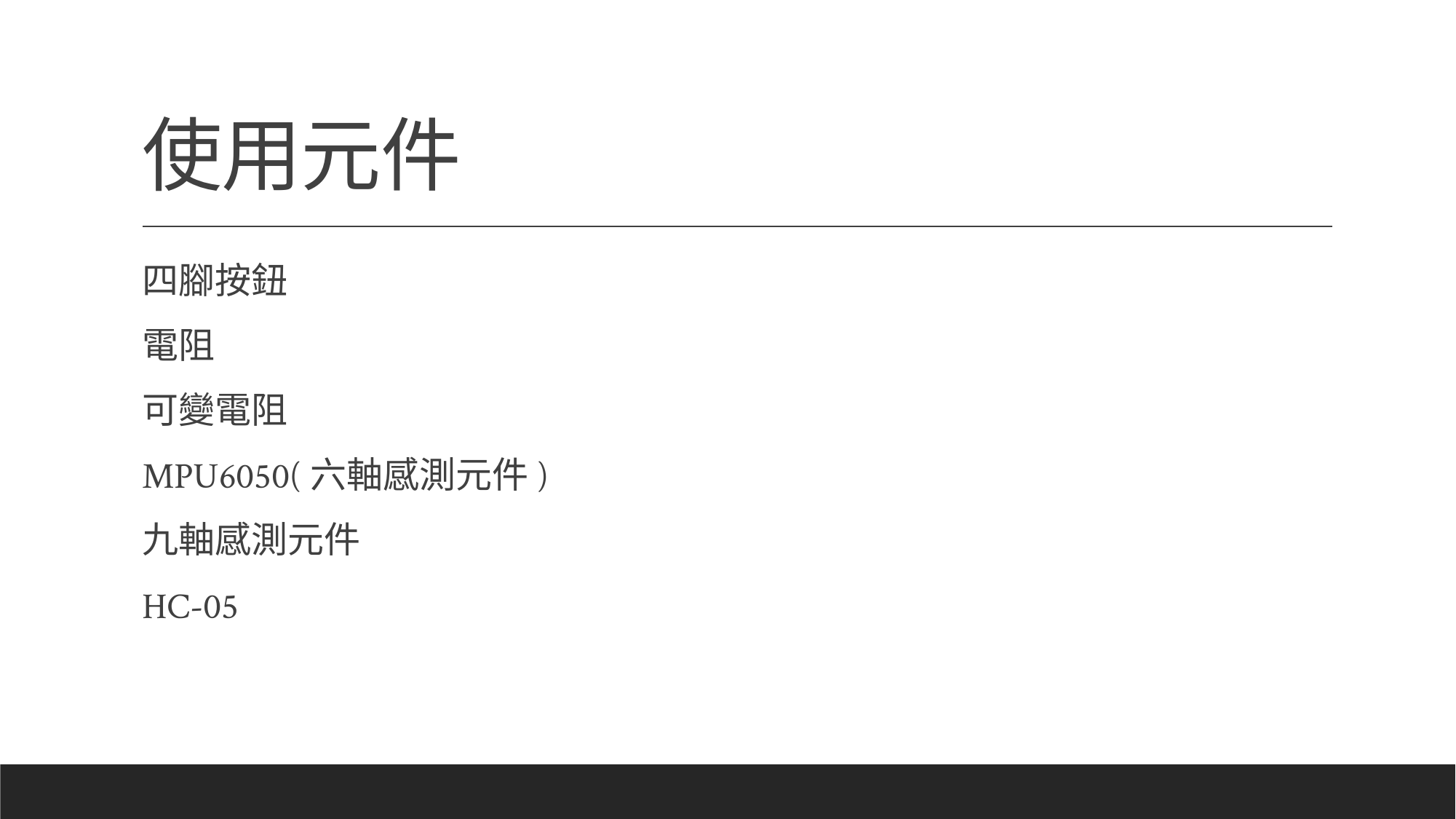

# 使用元件
四腳按鈕
電阻
可變電阻
MPU6050(六軸感測元件)
九軸感測元件
HC-05